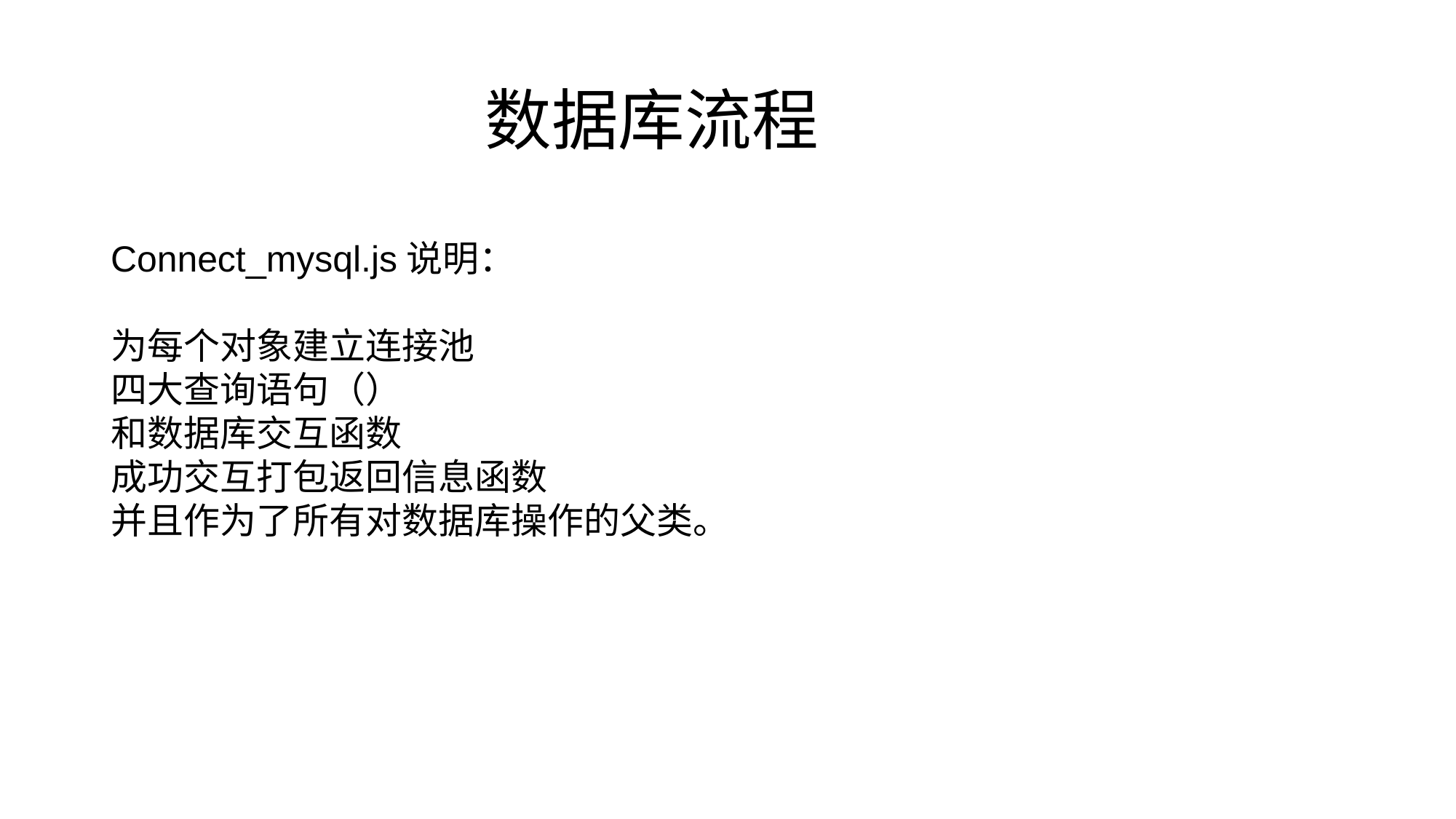

# 数据库流程
Connect_mysql.js说明：

为每个对象建立连接池
四大查询语句（）
和数据库交互函数
成功交互打包返回信息函数
并且作为了所有对数据库操作的父类。